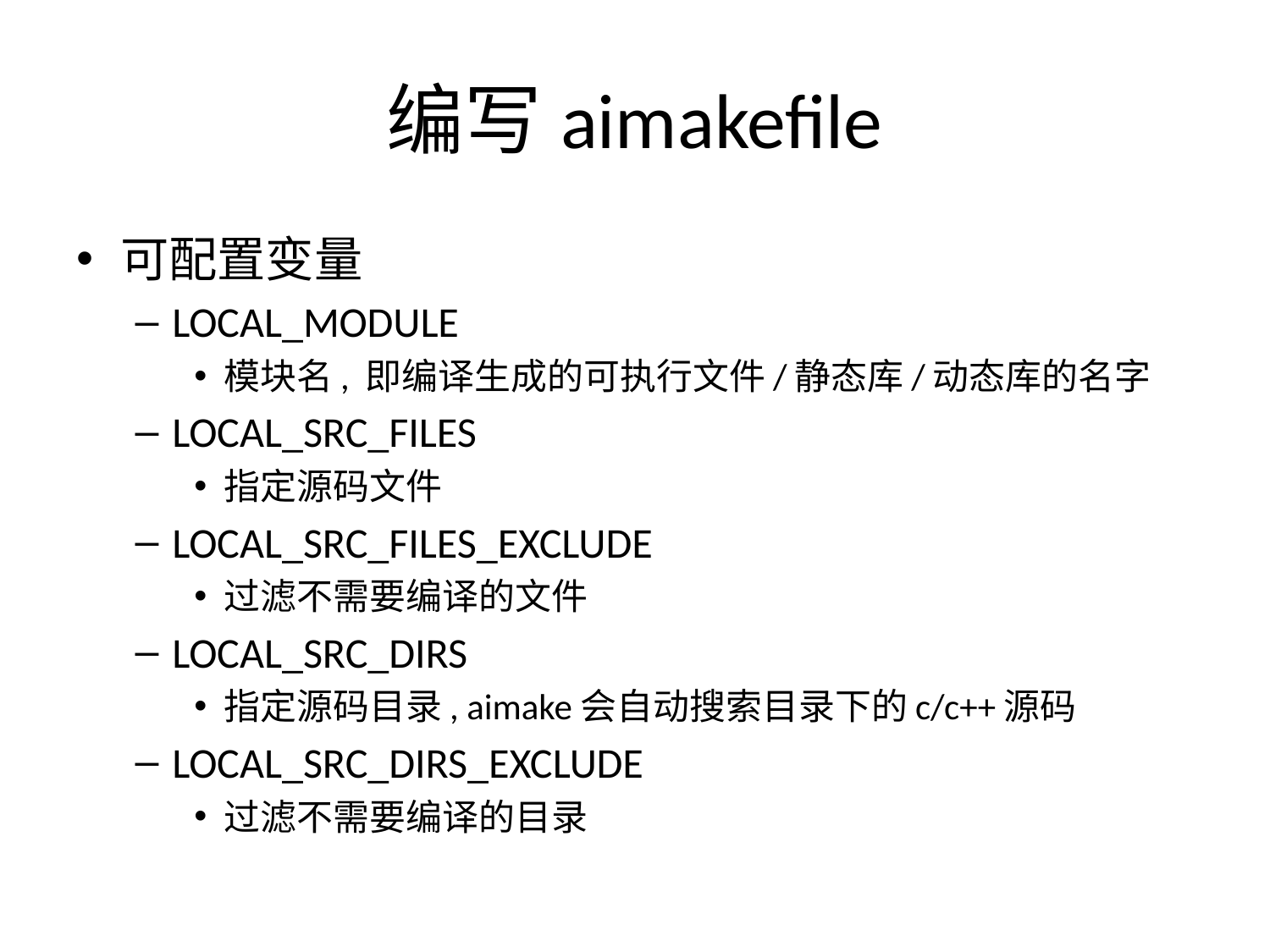

# 编写aimakefile
可配置变量
LOCAL_MODULE
模块名, 即编译生成的可执行文件/静态库/动态库的名字
LOCAL_SRC_FILES
指定源码文件
LOCAL_SRC_FILES_EXCLUDE
过滤不需要编译的文件
LOCAL_SRC_DIRS
指定源码目录, aimake会自动搜索目录下的c/c++源码
LOCAL_SRC_DIRS_EXCLUDE
过滤不需要编译的目录